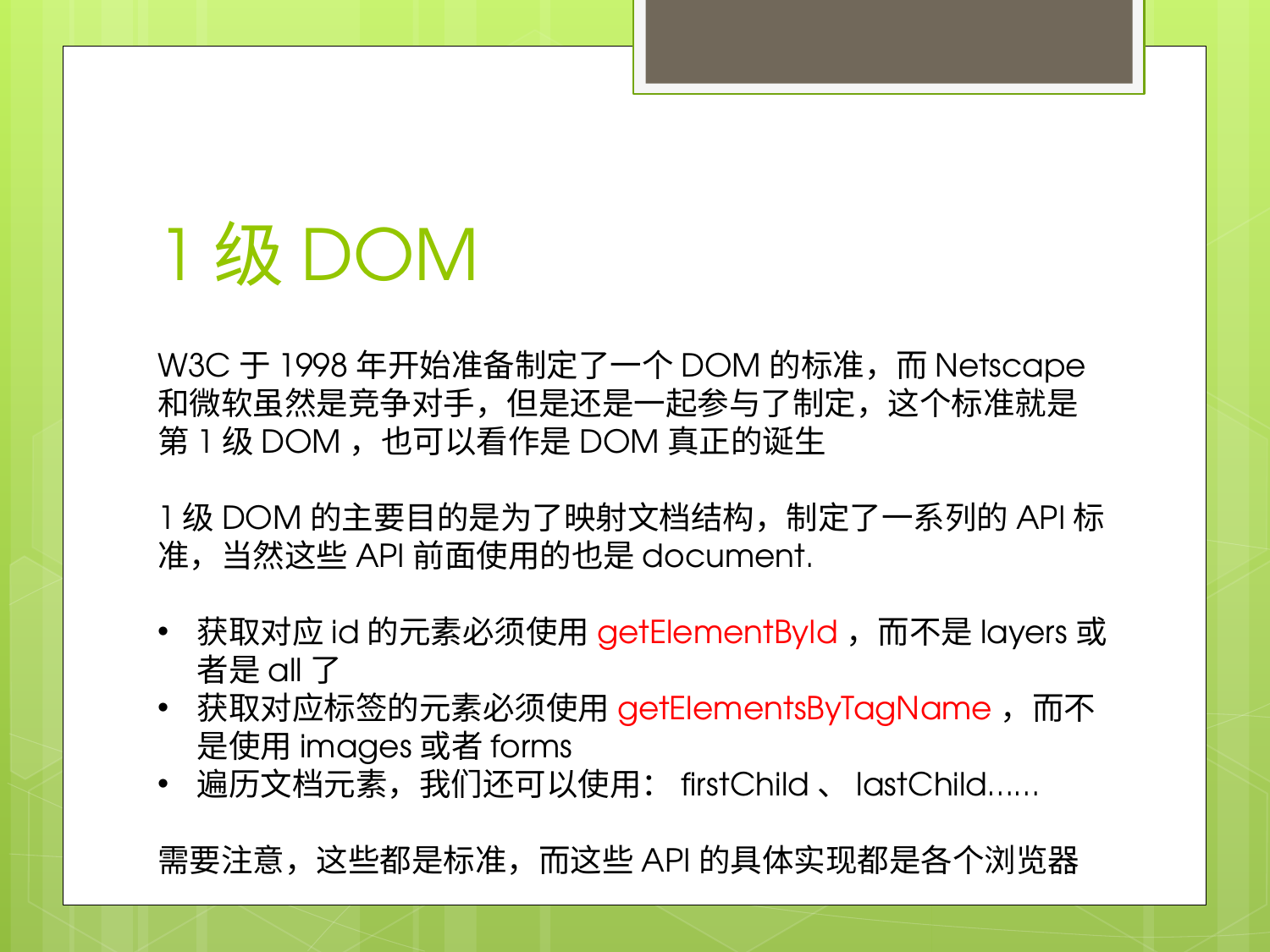

# 1级DOM
W3C于1998年开始准备制定了一个DOM的标准，而Netscape和微软虽然是竞争对手，但是还是一起参与了制定，这个标准就是第1级DOM，也可以看作是DOM真正的诞生

1级DOM的主要目的是为了映射文档结构，制定了一系列的API标准，当然这些API前面使用的也是document.

获取对应id的元素必须使用getElementById，而不是layers或者是all了
获取对应标签的元素必须使用getElementsByTagName，而不是使用images或者forms
遍历文档元素，我们还可以使用：firstChild、lastChild……

需要注意，这些都是标准，而这些API的具体实现都是各个浏览器